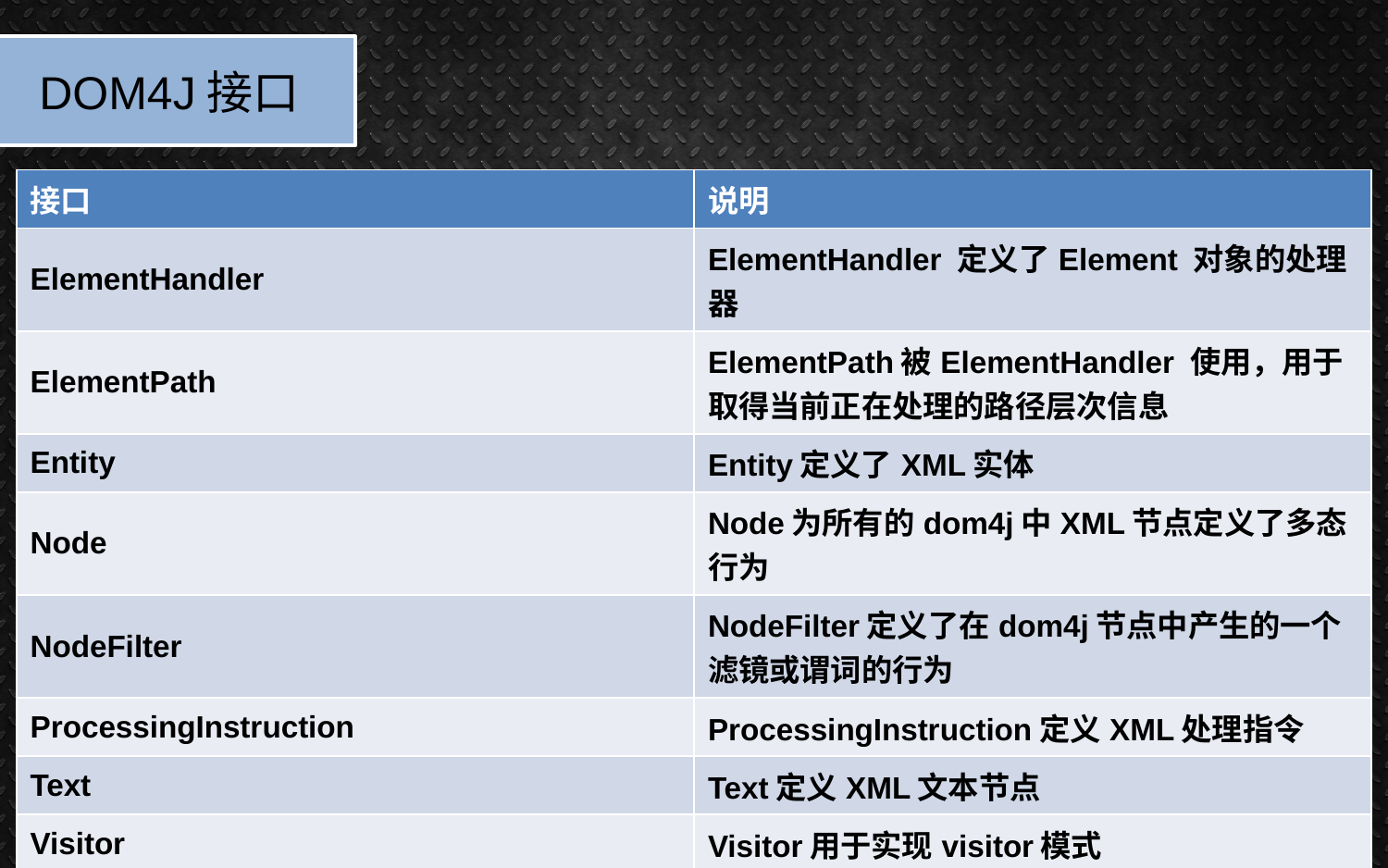

DOM4J接口
| 接口 | 说明 |
| --- | --- |
| ElementHandler | ElementHandler 定义了Element 对象的处理器 |
| ElementPath | ElementPath被ElementHandler 使用，用于取得当前正在处理的路径层次信息 |
| Entity | Entity定义了XML实体 |
| Node | Node为所有的dom4j中XML节点定义了多态行为 |
| NodeFilter | NodeFilter定义了在dom4j节点中产生的一个滤镜或谓词的行为 |
| ProcessingInstruction | ProcessingInstruction定义XML处理指令 |
| Text | Text定义XML文本节点 |
| Visitor | Visitor用于实现visitor模式 |
| XPath | XPath在分析一个字符串后会提供一个XPath表达式 |